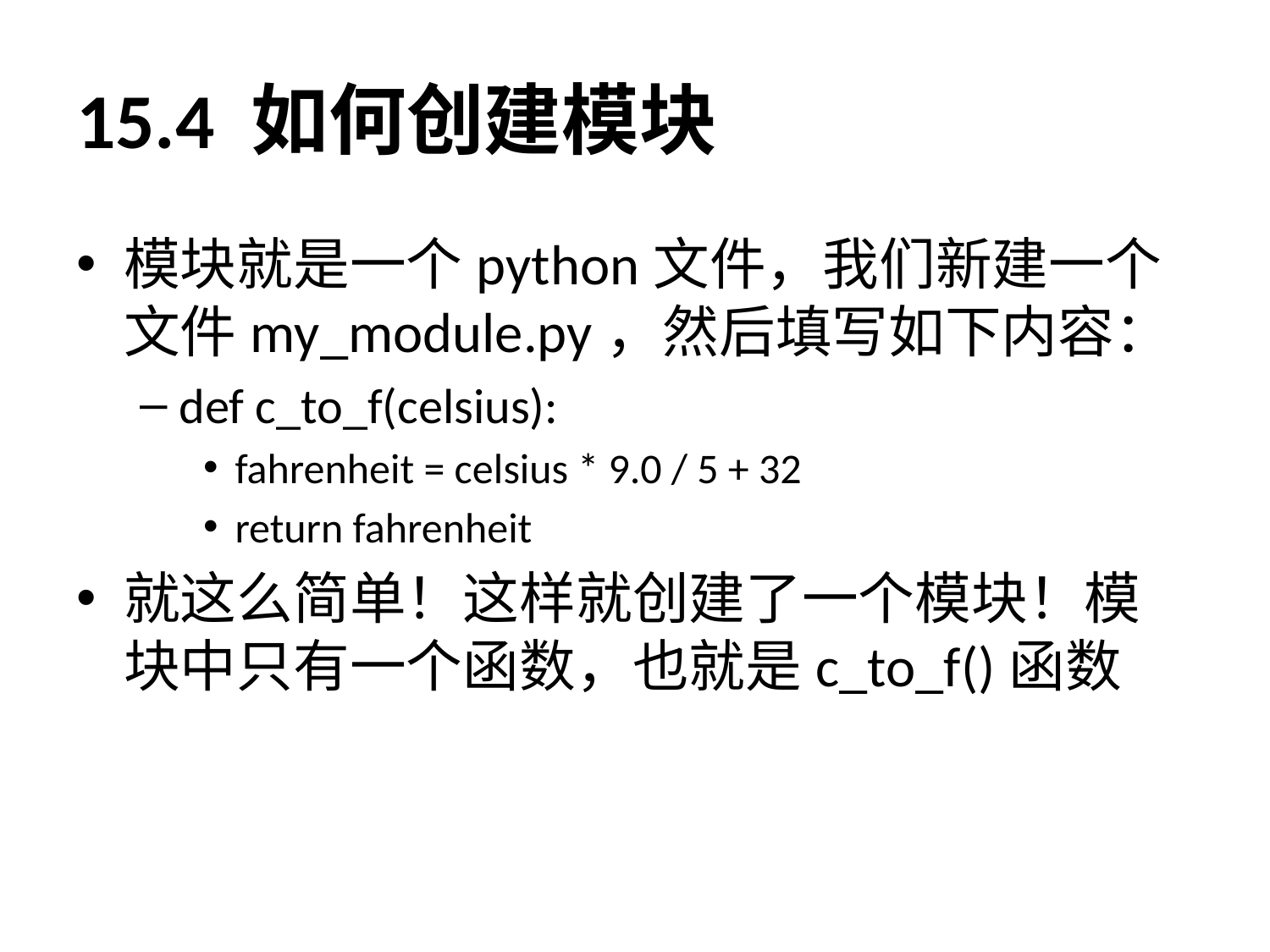

# 15.4 如何创建模块
模块就是一个python文件，我们新建一个文件my_module.py，然后填写如下内容：
def c_to_f(celsius):
fahrenheit = celsius * 9.0 / 5 + 32
return fahrenheit
就这么简单！这样就创建了一个模块！模块中只有一个函数，也就是c_to_f()函数